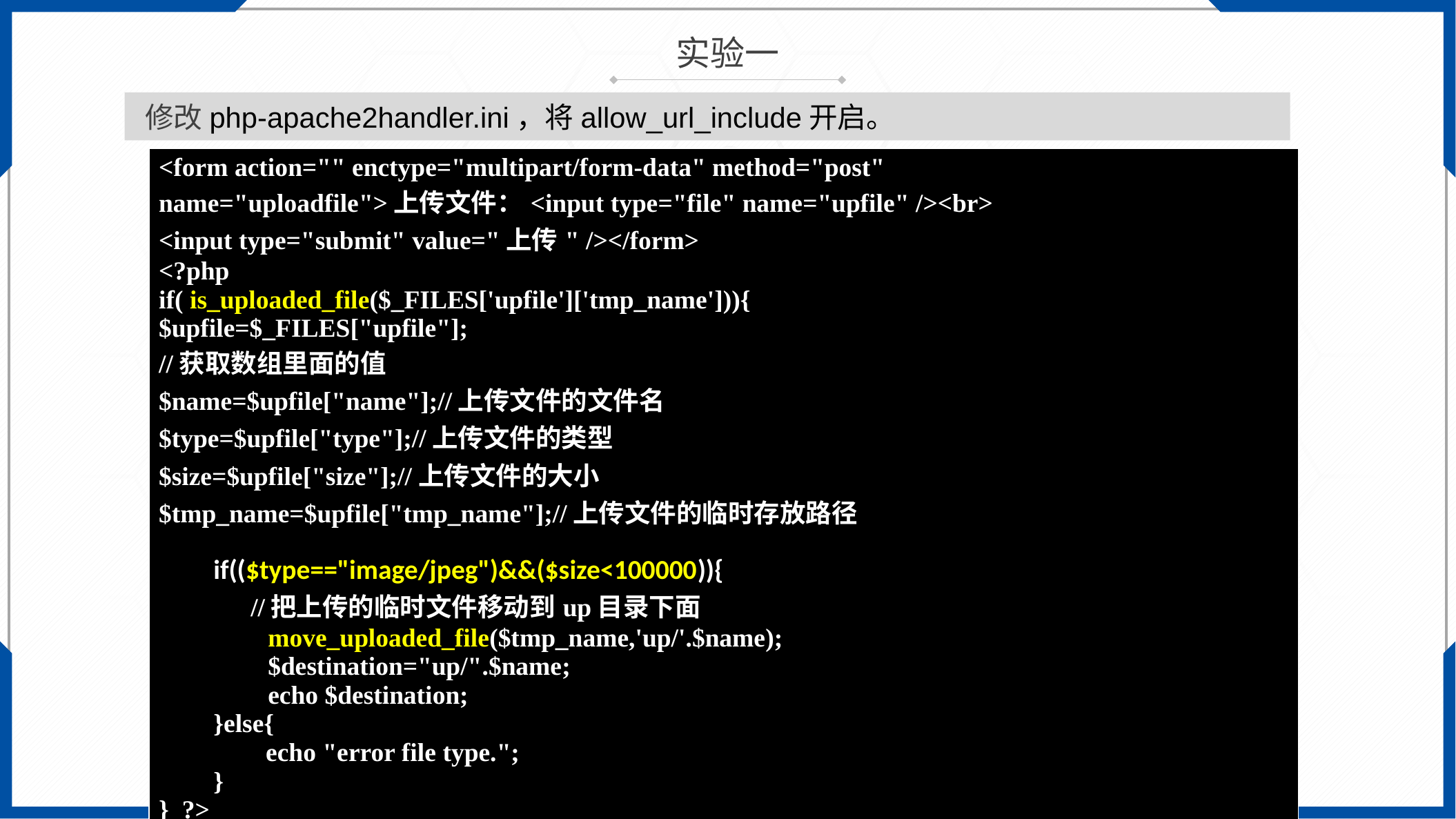

实验一
修改php-apache2handler.ini，将allow_url_include开启。
| <form action="" enctype="multipart/form-data" method="post" name="uploadfile">上传文件：<input type="file" name="upfile" /><br> <input type="submit" value="上传" /></form> <?php if( is\_uploaded\_file($\_FILES['upfile']['tmp\_name'])){ $upfile=$\_FILES["upfile"]; //获取数组里面的值 $name=$upfile["name"];//上传文件的文件名 $type=$upfile["type"];//上传文件的类型 $size=$upfile["size"];//上传文件的大小 $tmp\_name=$upfile["tmp\_name"];//上传文件的临时存放路径 if(($type=="image/jpeg")&&($size<100000)){ //把上传的临时文件移动到up目录下面 move\_uploaded\_file($tmp\_name,'up/'.$name); $destination="up/".$name; echo $destination; }else{ echo "error file type."; } } ?> |
| --- |